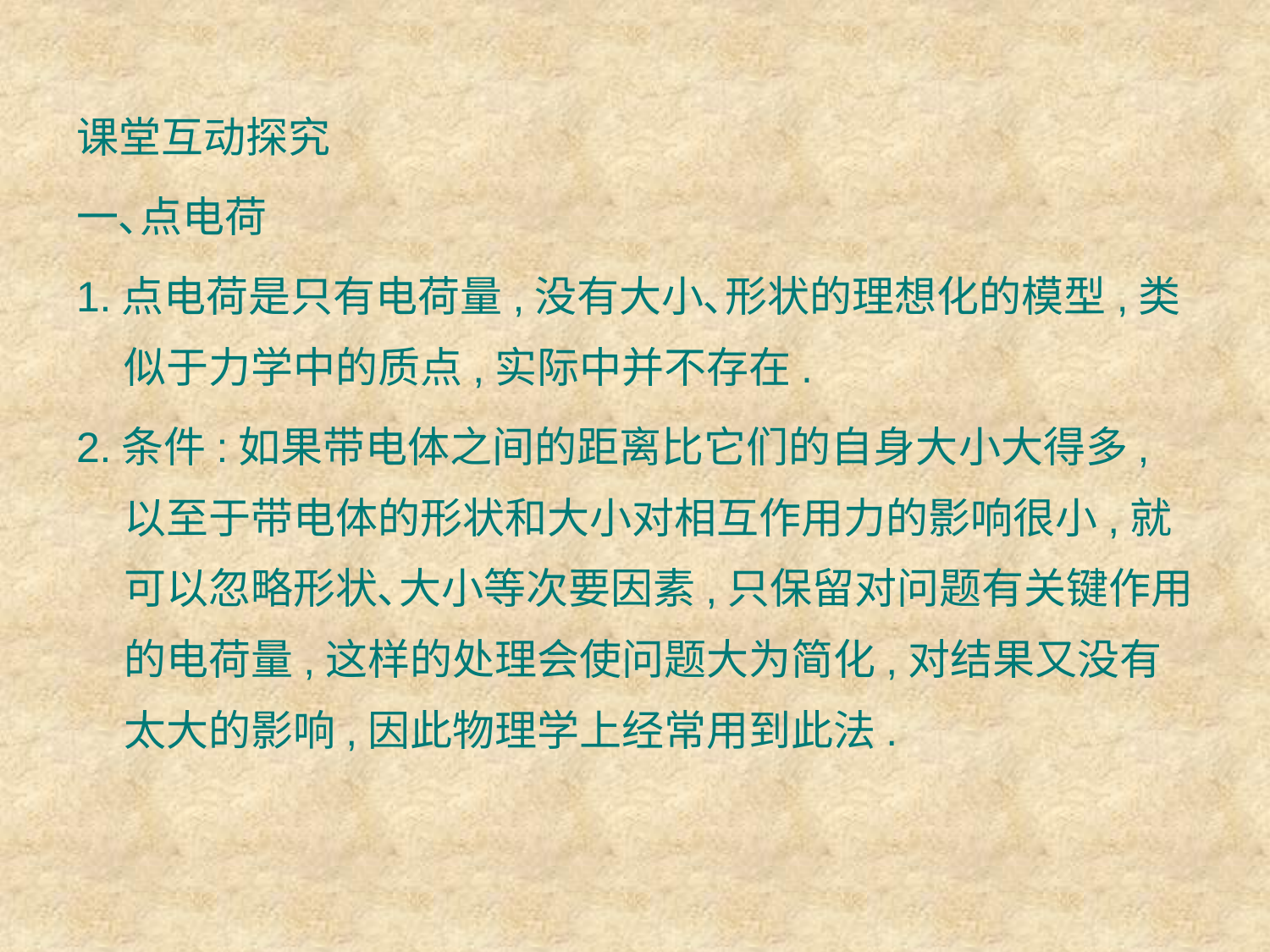

课堂互动探究
一､点电荷
1.点电荷是只有电荷量,没有大小､形状的理想化的模型,类似于力学中的质点,实际中并不存在.
2.条件:如果带电体之间的距离比它们的自身大小大得多,以至于带电体的形状和大小对相互作用力的影响很小,就可以忽略形状､大小等次要因素,只保留对问题有关键作用的电荷量,这样的处理会使问题大为简化,对结果又没有太大的影响,因此物理学上经常用到此法.